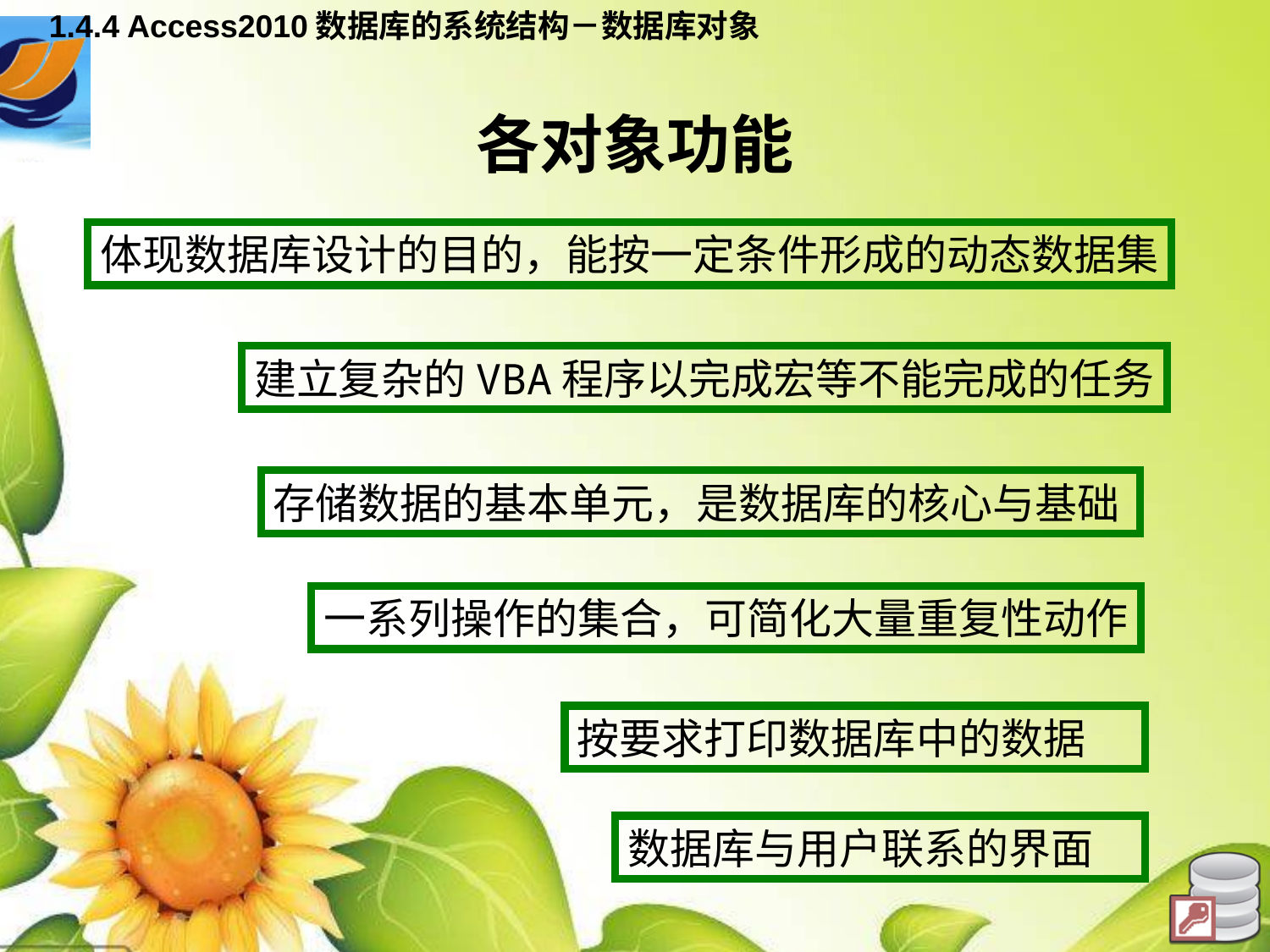

1.4.4 Access2010数据库的系统结构－数据库对象
各对象功能
体现数据库设计的目的，能按一定条件形成的动态数据集
建立复杂的VBA程序以完成宏等不能完成的任务
存储数据的基本单元，是数据库的核心与基础
一系列操作的集合，可简化大量重复性动作
按要求打印数据库中的数据
数据库与用户联系的界面